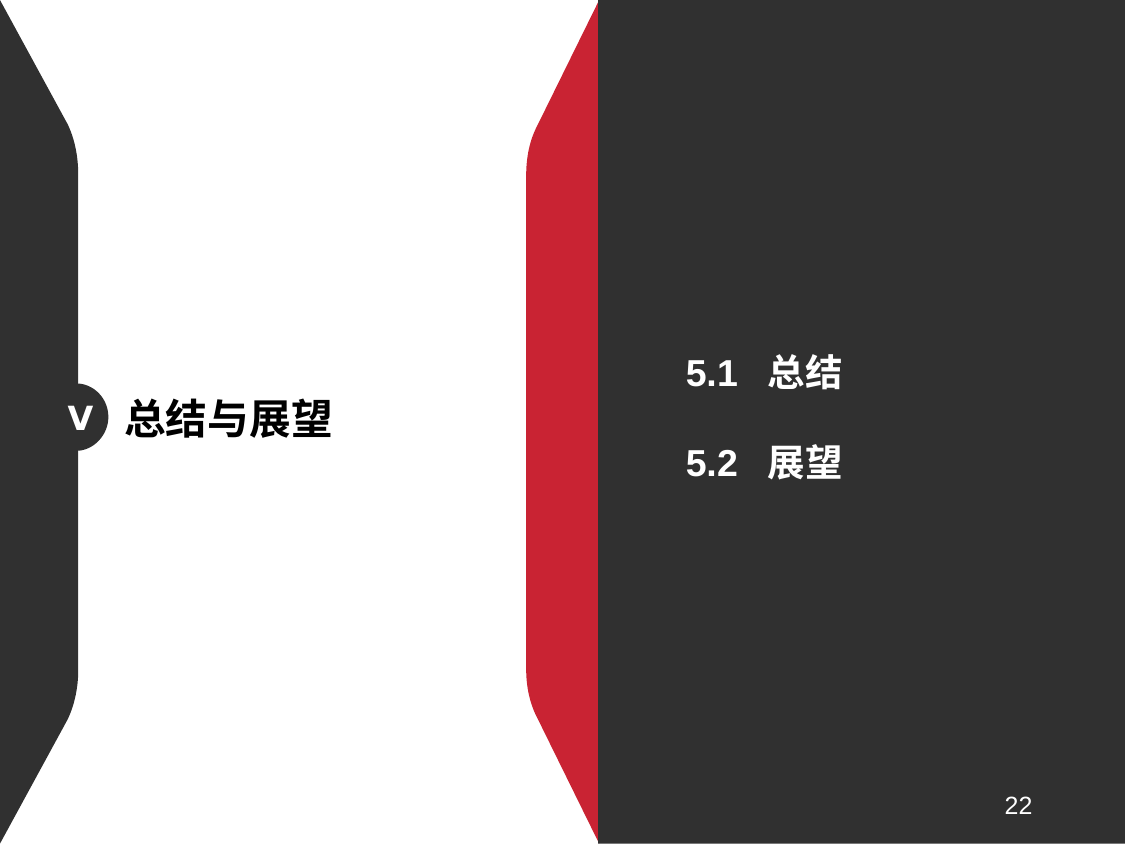

5.1  总结

5.2  展望

Ⅴ
总结与展望
22